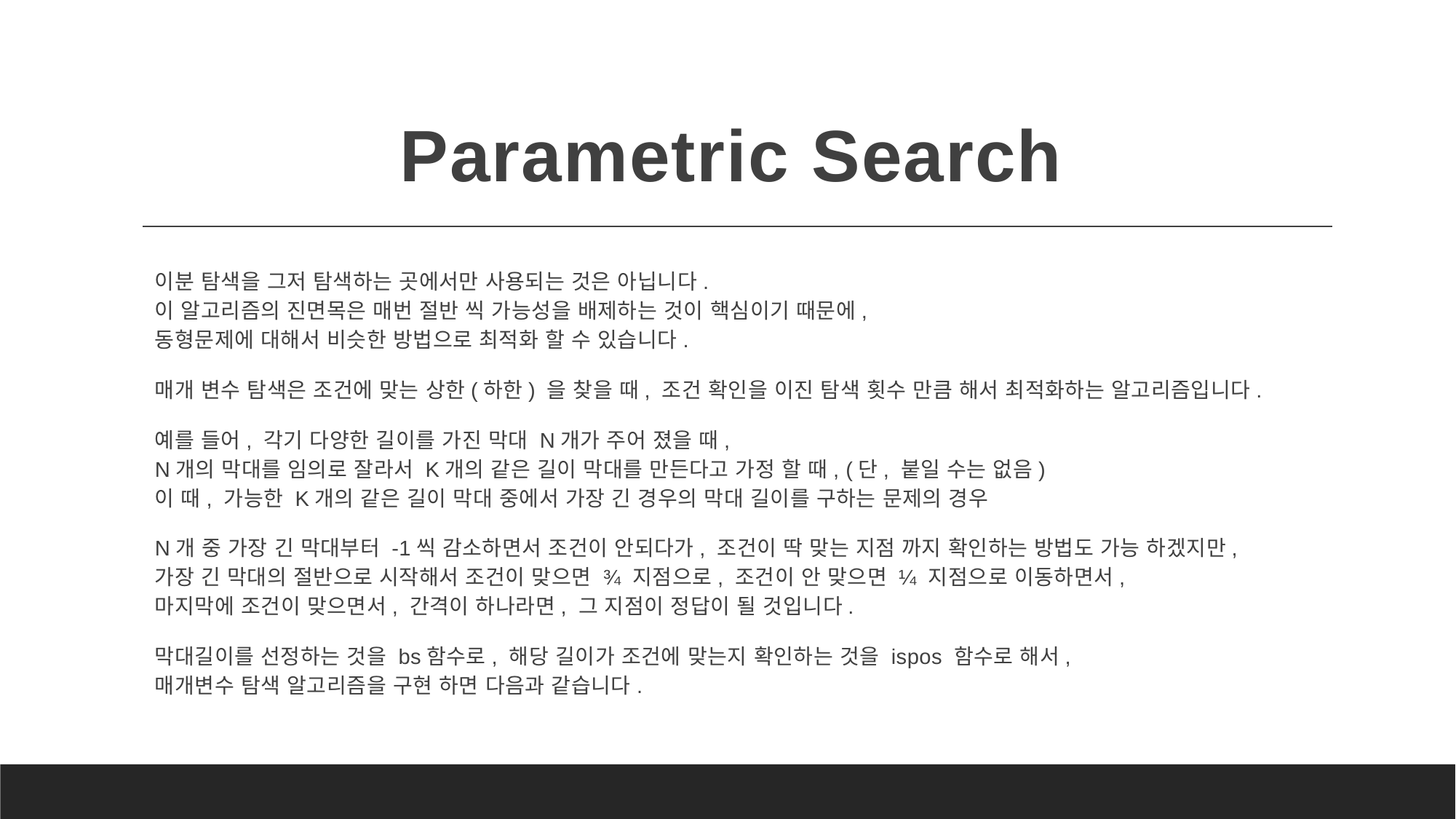

# Parametric Search
이분 탐색을 그저 탐색하는 곳에서만 사용되는 것은 아닙니다.
이 알고리즘의 진면목은 매번 절반 씩 가능성을 배제하는 것이 핵심이기 때문에,
동형문제에 대해서 비슷한 방법으로 최적화 할 수 있습니다.
매개 변수 탐색은 조건에 맞는 상한(하한) 을 찾을 때, 조건 확인을 이진 탐색 횟수 만큼 해서 최적화하는 알고리즘입니다.
예를 들어, 각기 다양한 길이를 가진 막대 N개가 주어 졌을 때,
N개의 막대를 임의로 잘라서 K개의 같은 길이 막대를 만든다고 가정 할 때, (단, 붙일 수는 없음)
이 때, 가능한 K개의 같은 길이 막대 중에서 가장 긴 경우의 막대 길이를 구하는 문제의 경우
N개 중 가장 긴 막대부터 -1씩 감소하면서 조건이 안되다가, 조건이 딱 맞는 지점 까지 확인하는 방법도 가능 하겠지만,
가장 긴 막대의 절반으로 시작해서 조건이 맞으면 ¾ 지점으로, 조건이 안 맞으면 ¼ 지점으로 이동하면서,
마지막에 조건이 맞으면서, 간격이 하나라면, 그 지점이 정답이 될 것입니다.
막대길이를 선정하는 것을 bs함수로, 해당 길이가 조건에 맞는지 확인하는 것을 ispos 함수로 해서,
매개변수 탐색 알고리즘을 구현 하면 다음과 같습니다.